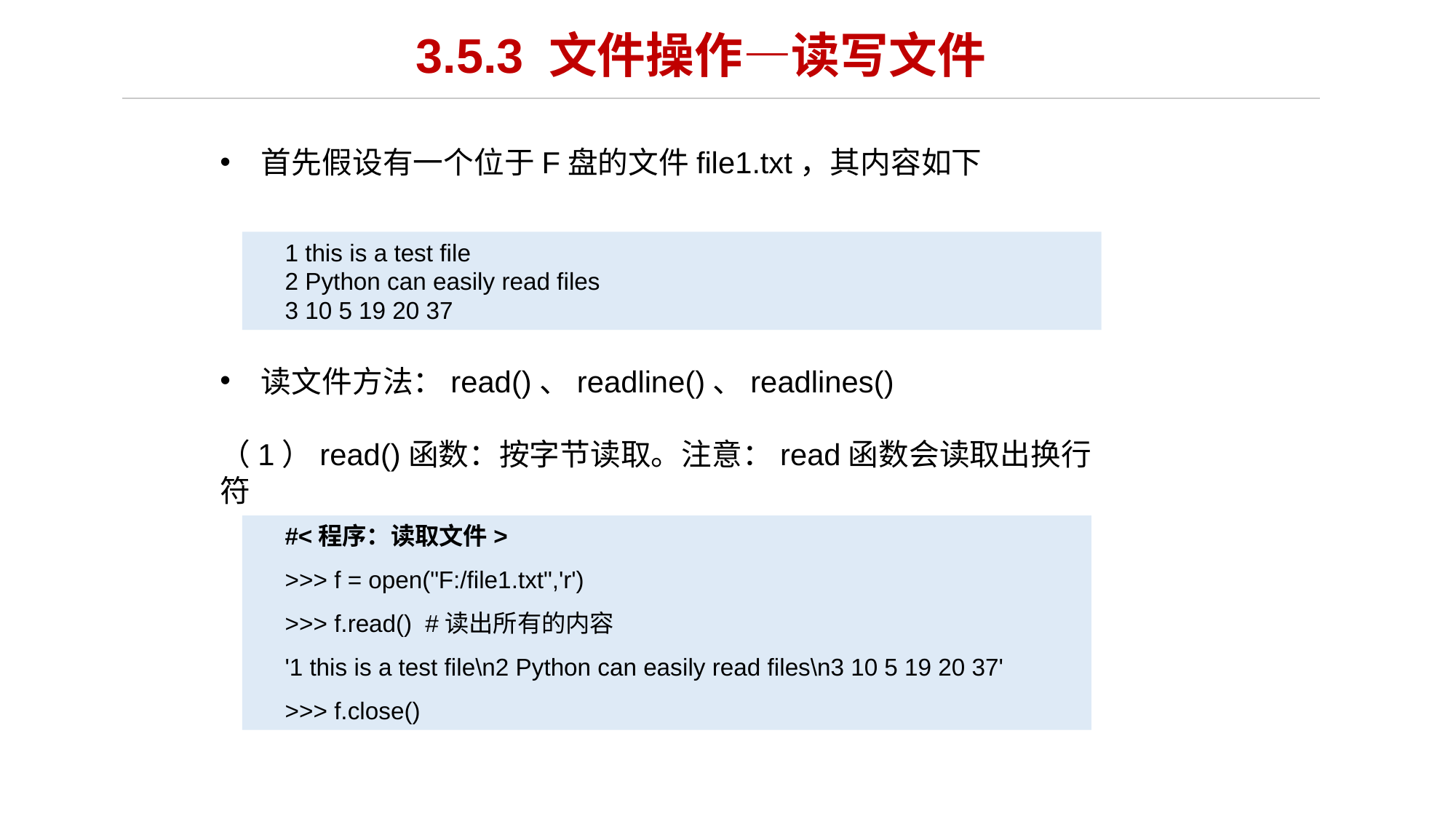

3.5.3 文件操作—读写文件
首先假设有一个位于F盘的文件file1.txt，其内容如下

读文件方法：read()、readline()、readlines()

（1）read()函数：按字节读取。注意：read函数会读取出换行符
1 this is a test file
2 Python can easily read files
3 10 5 19 20 37
#<程序：读取文件>
>>> f = open("F:/file1.txt",'r')
>>> f.read()  #读出所有的内容
'1 this is a test file\n2 Python can easily read files\n3 10 5 19 20 37'
>>> f.close()